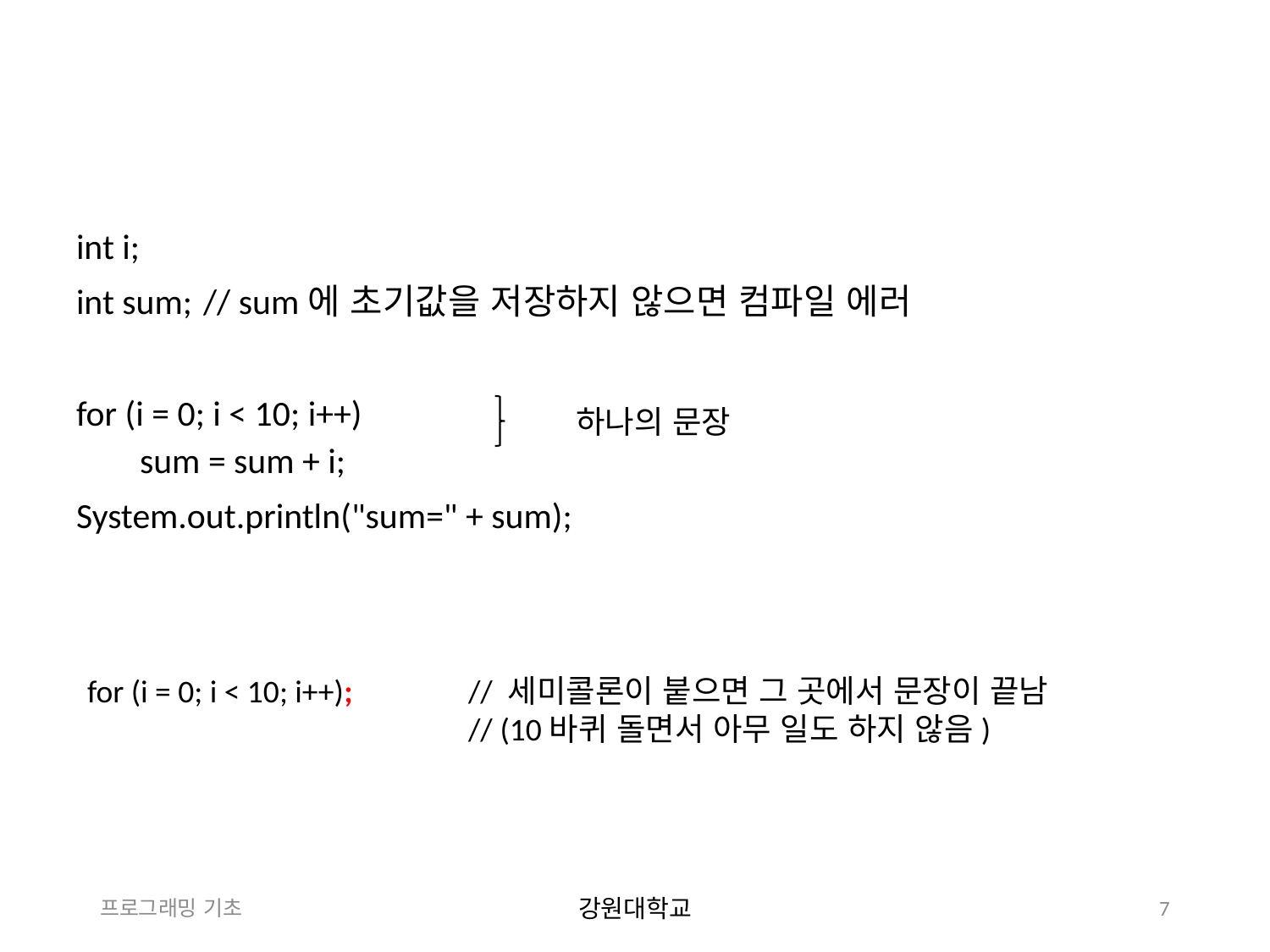

int i;
int sum;	// sum에 초기값을 저장하지 않으면 컴파일 에러

for (i = 0; i < 10; i++)
sum = sum + i;
System.out.println("sum=" + sum);

하나의 문장
for (i = 0; i < 10; i++);	// 세미콜론이 붙으면 그 곳에서 문장이 끝남
			// (10바퀴 돌면서 아무 일도 하지 않음)
프로그래밍 기초
강원대학교
7